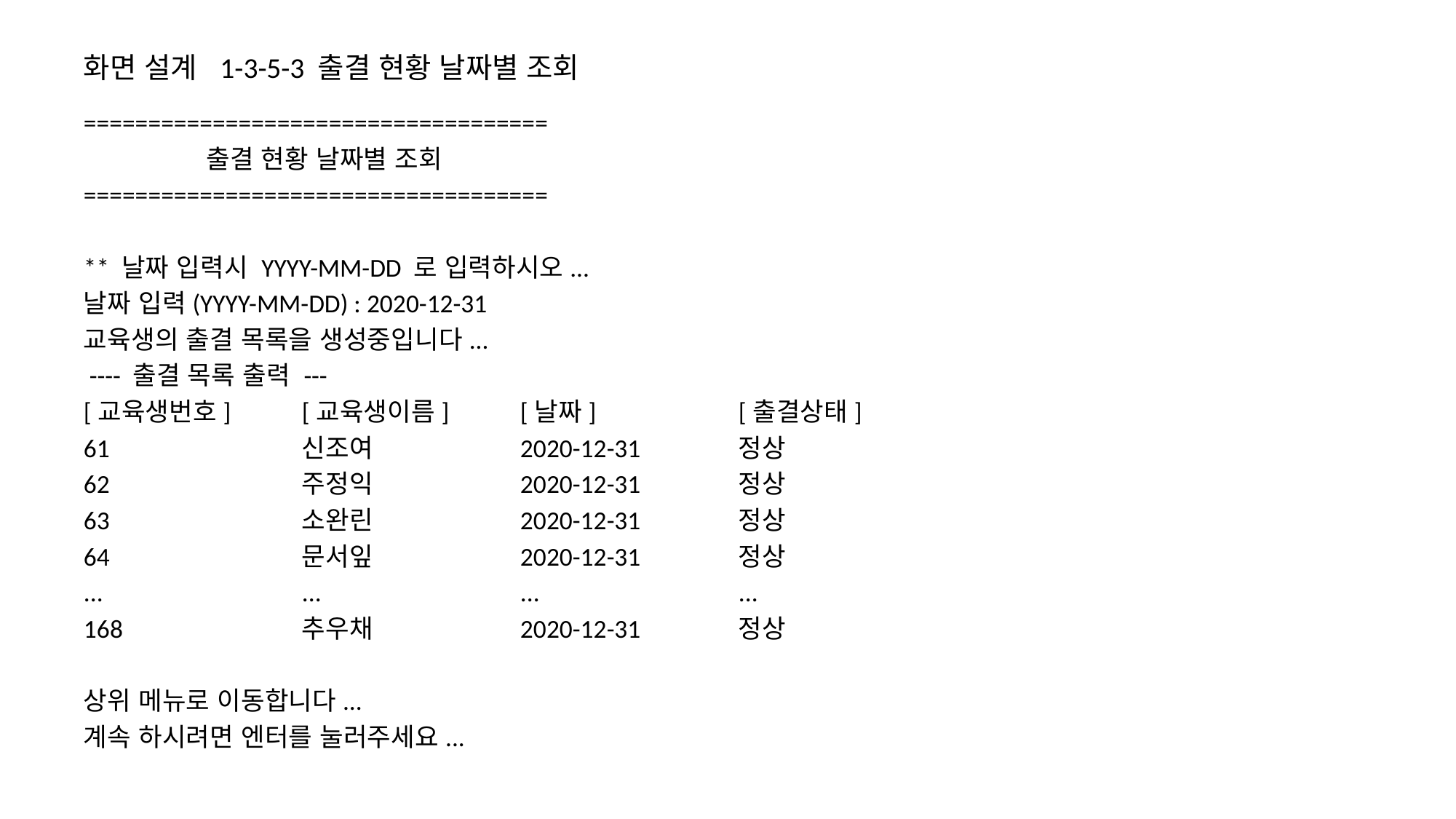

# 화면 설계  1-3-5-3 출결 현황 날짜별 조회
====================================
      	 출결 현황 날짜별 조회
====================================

** 날짜 입력시 YYYY-MM-DD 로 입력하시오...
날짜 입력(YYYY-MM-DD) : 2020-12-31
교육생의 출결 목록을 생성중입니다...
 ---- 출결 목록 출력 ---
[교육생번호]	[교육생이름]	[날짜]		[출결상태]
61		신조여		2020-12-31	정상
62		주정익		2020-12-31	정상
63		소완린		2020-12-31	정상
64		문서잎		2020-12-31	정상
...		...		...		...
168		추우채		2020-12-31	정상

상위 메뉴로 이동합니다...
계속 하시려면 엔터를 눌러주세요...